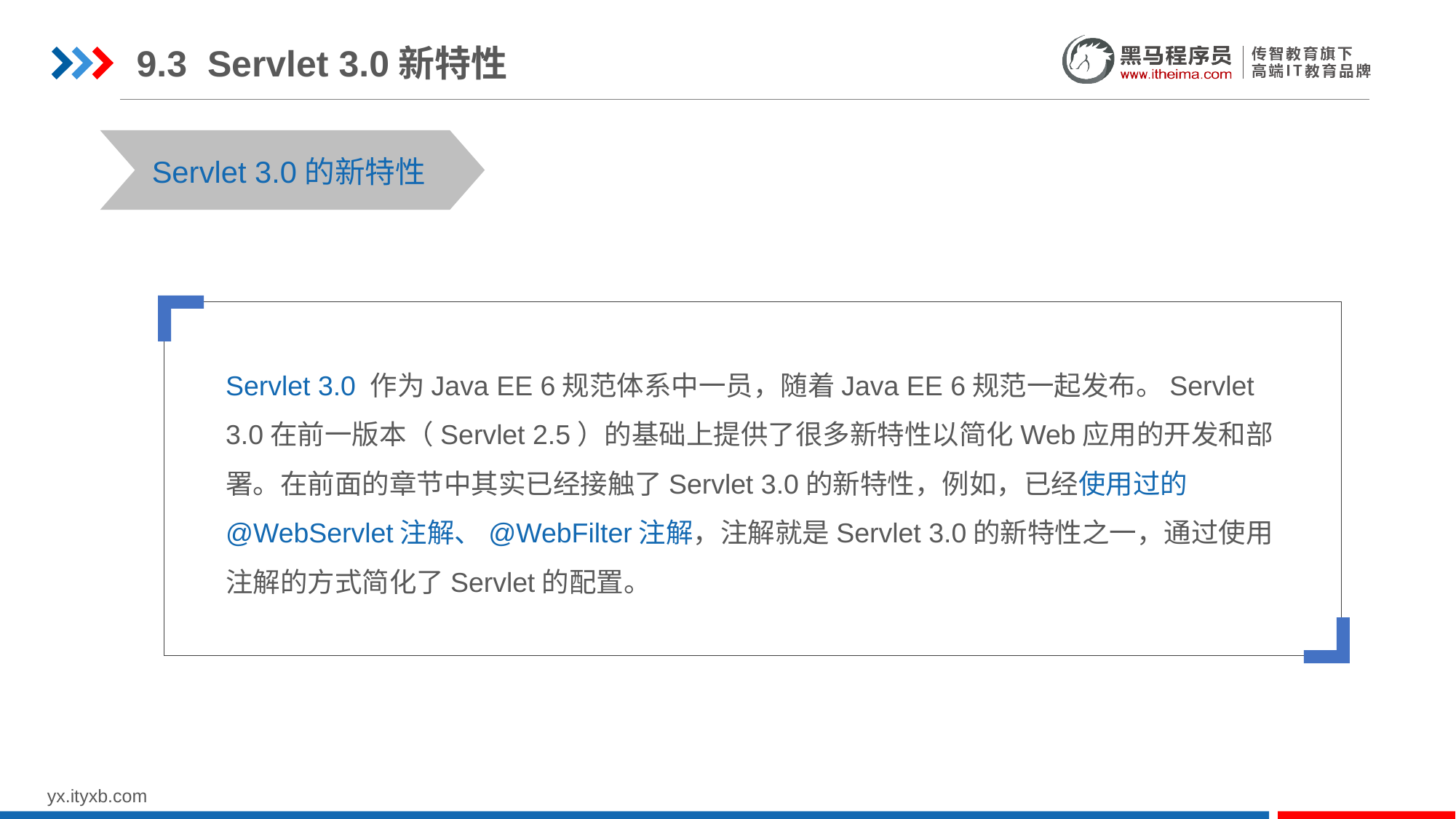

9.3  Servlet 3.0新特性

Servlet 3.0的新特性

Servlet 3.0 作为Java EE 6规范体系中一员，随着Java EE 6规范一起发布。Servlet 3.0在前一版本（Servlet 2.5）的基础上提供了很多新特性以简化Web应用的开发和部署。在前面的章节中其实已经接触了Servlet 3.0的新特性，例如，已经使用过的@WebServlet注解、@WebFilter注解，注解就是Servlet 3.0的新特性之一，通过使用注解的方式简化了Servlet的配置。